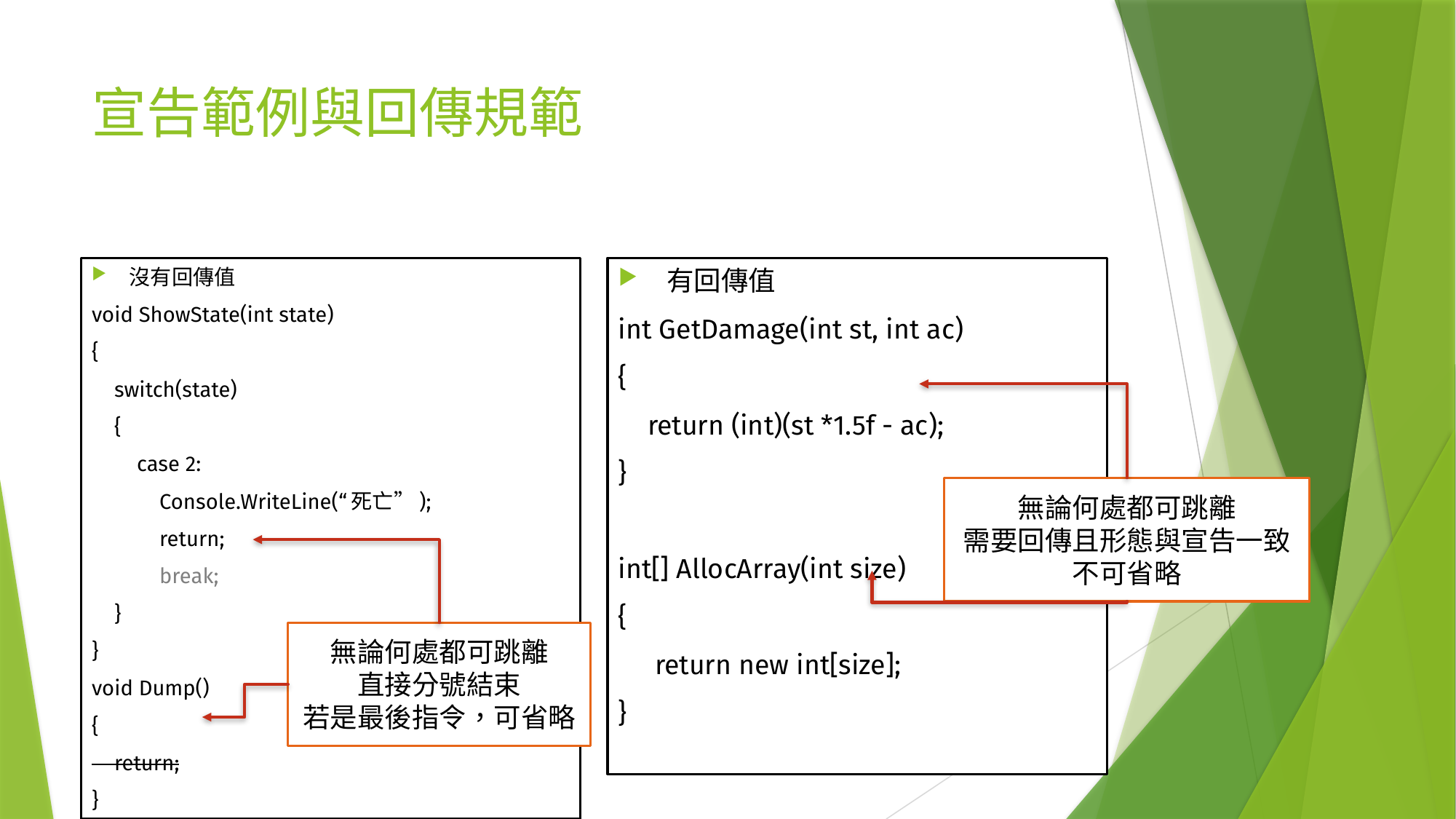

# 宣告範例與回傳規範
沒有回傳值
void ShowState(int state)
{
    switch(state)
    {
        case 2:
            Console.WriteLine(“死亡”);
            return;
            break;
    }
}
void Dump()
{
    return;
}
有回傳值
int GetDamage(int st, int ac)
{
    return (int)(st *1.5f - ac);
}

int[] AllocArray(int size)
{
     return new int[size];
}
無論何處都可跳離
需要回傳且形態與宣告一致
不可省略
無論何處都可跳離
直接分號結束
若是最後指令，可省略